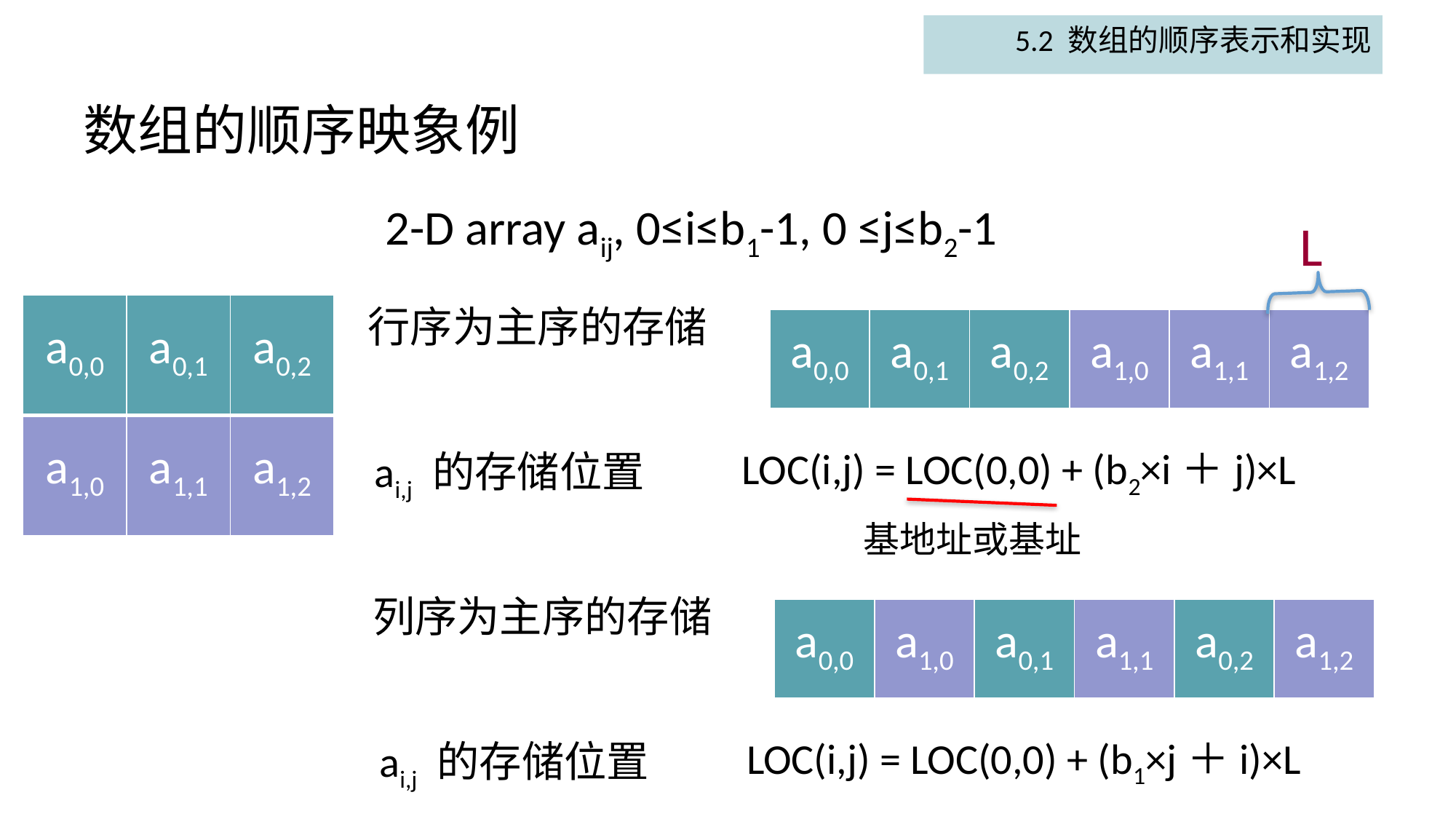

5.2 数组的顺序表示和实现
# 数组的顺序映象例
2-D array aij, 0≤i≤b1-1, 0 ≤j≤b2-1
L

| a0,0 | a0,1 | a0,2 |
| --- | --- | --- |
| a1,0 | a1,1 | a1,2 |
行序为主序的存储
| a0,0 | a0,1 | a0,2 | a1,0 | a1,1 | a1,2 |
| --- | --- | --- | --- | --- | --- |
LOC(i,j) = LOC(0,0) + (b2×i＋j)×L
ai,j 的存储位置
基地址或基址
列序为主序的存储
| a0,0 | a1,0 | a0,1 | a1,1 | a0,2 | a1,2 |
| --- | --- | --- | --- | --- | --- |
LOC(i,j) = LOC(0,0) + (b1×j＋i)×L
ai,j 的存储位置